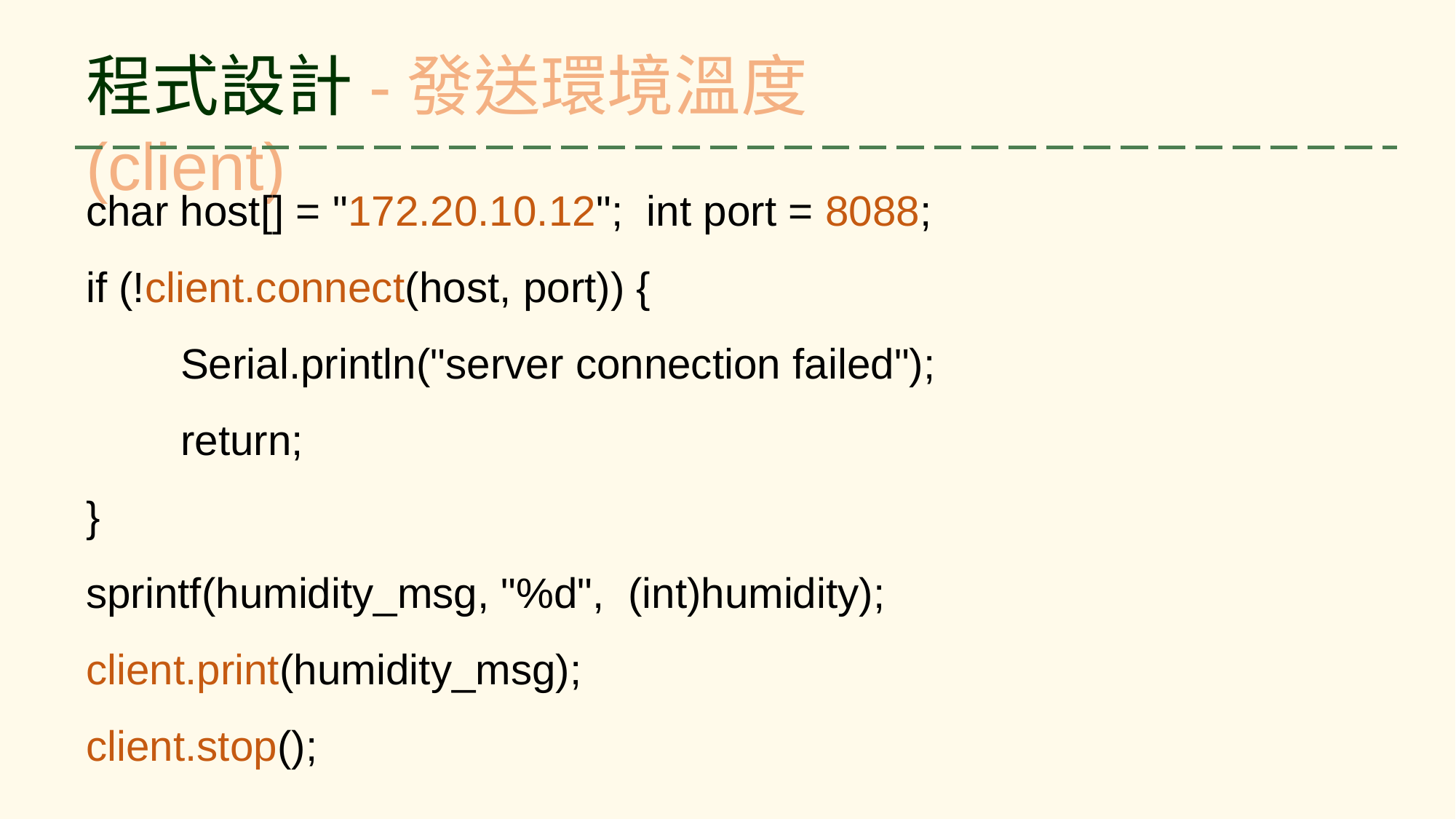

程式設計-發送環境溫度(client)
char host[] = "172.20.10.12";  int port = 8088;
if (!client.connect(host, port)) {
        Serial.println("server connection failed");
        return;
}
sprintf(humidity_msg, "%d",  (int)humidity);
client.print(humidity_msg);
client.stop();